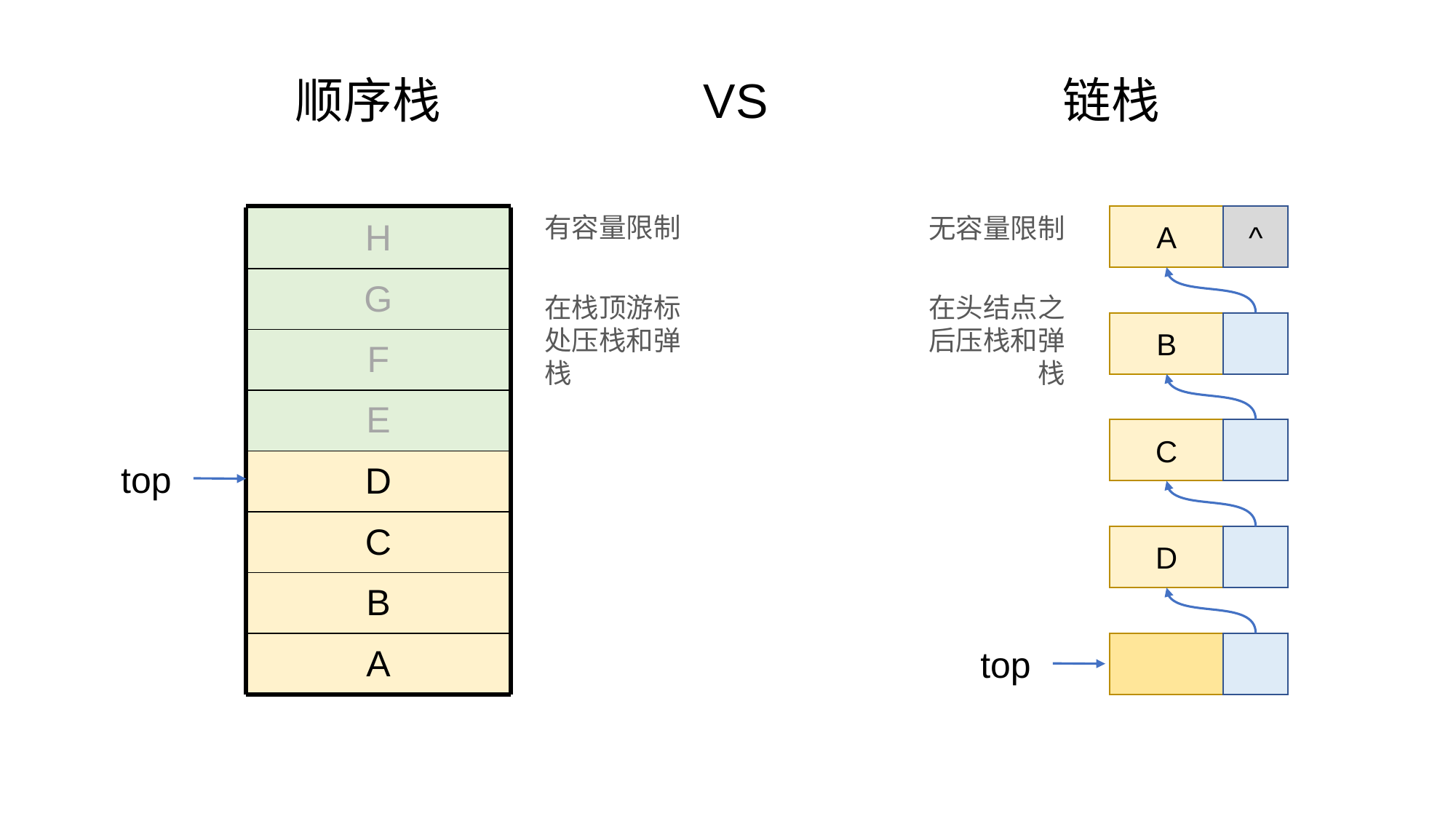

顺序栈                       VS                     链栈
有容量限制
无容量限制
A
^
| H |
| --- |
| G |
| F |
| E |
| D |
| C |
| B |
| A |
在头结点之后压栈和弹栈
在栈顶游标处压栈和弹栈
B

C

top
D

top